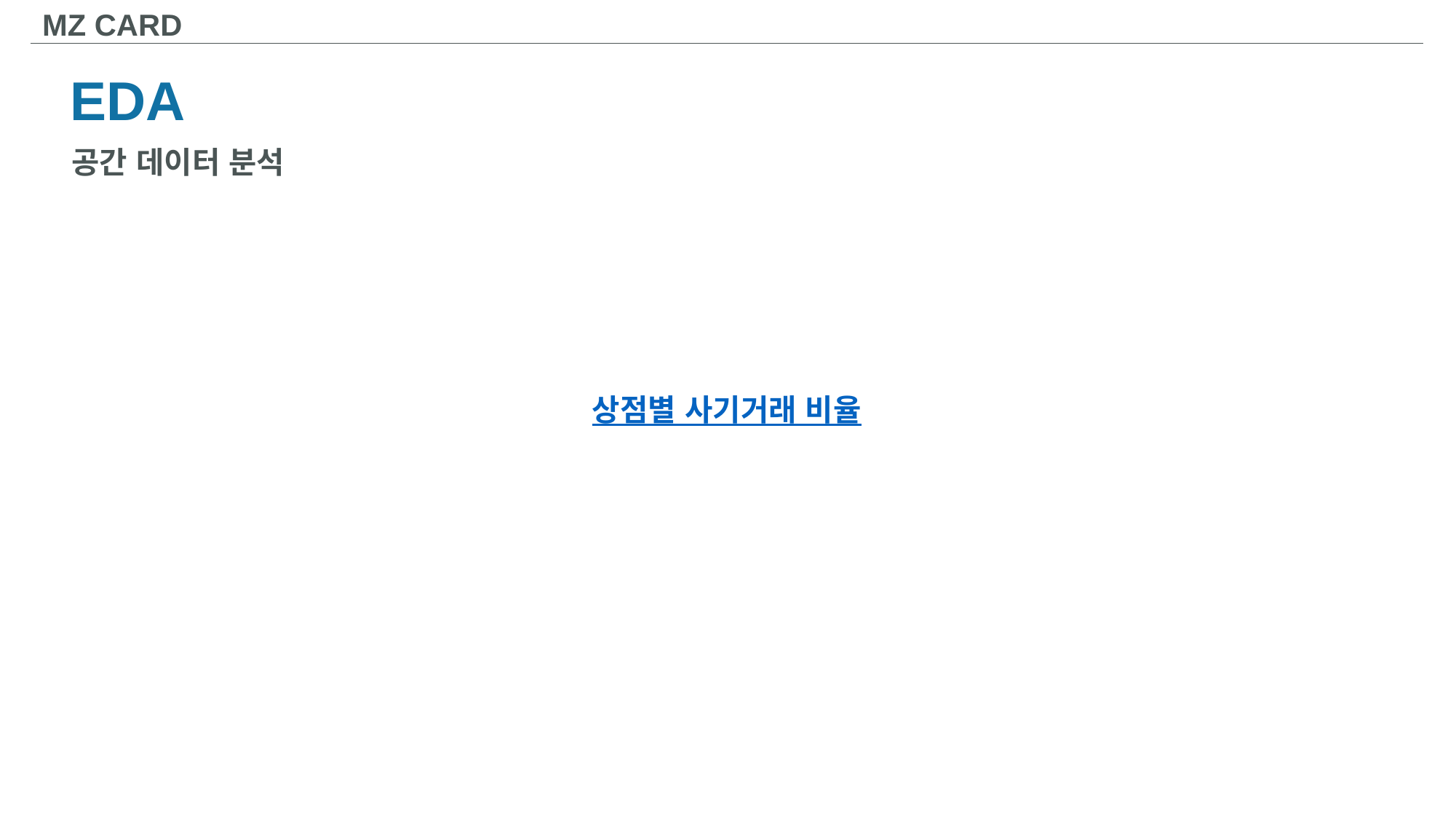

MZ CARD
EDA
공간 데이터 분석
상점별 사기거래 비율